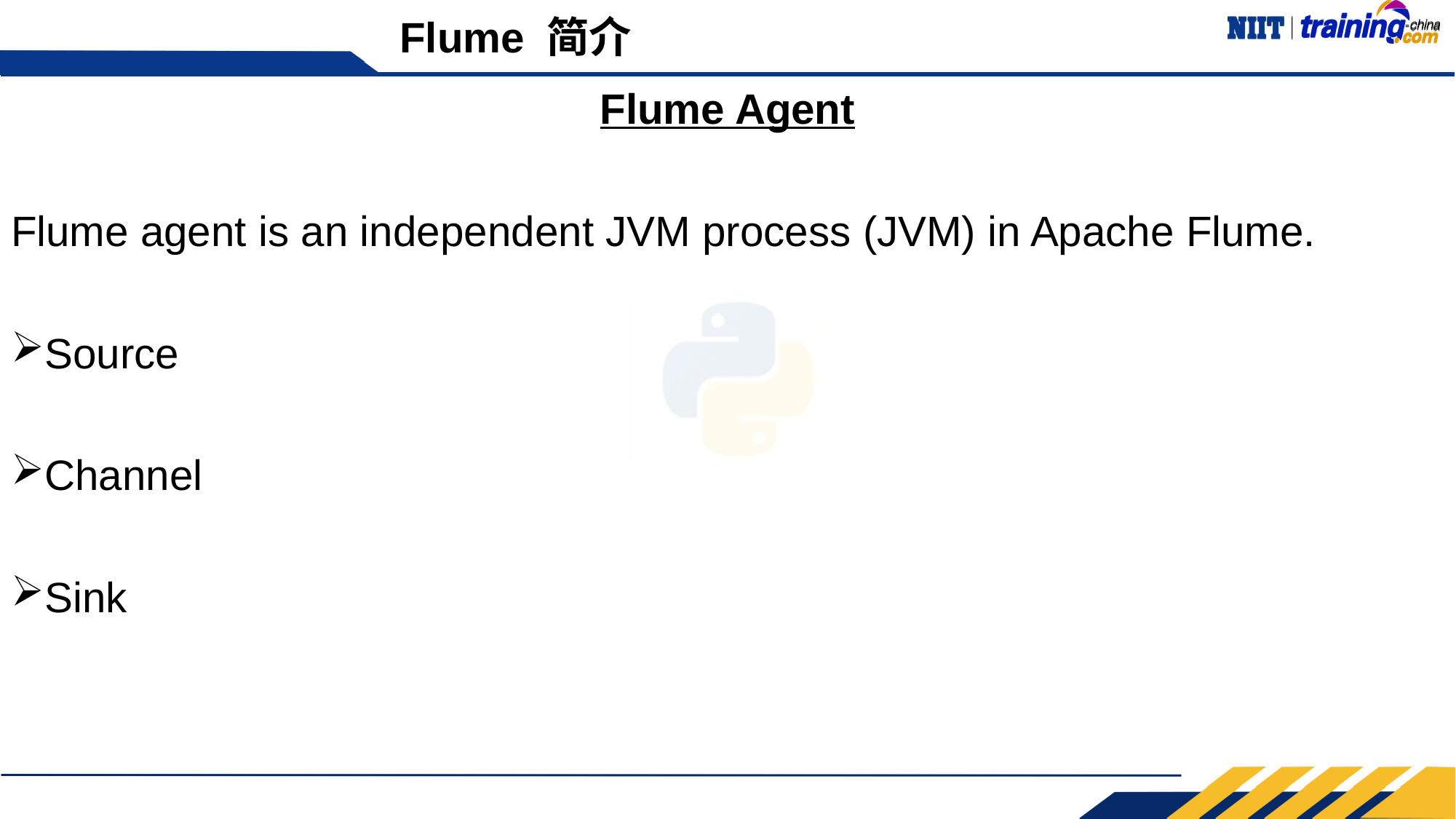

# Flume 简介
Flume Agent

Flume agent is an independent JVM process (JVM) in Apache Flume.

Source

Channel

Sink